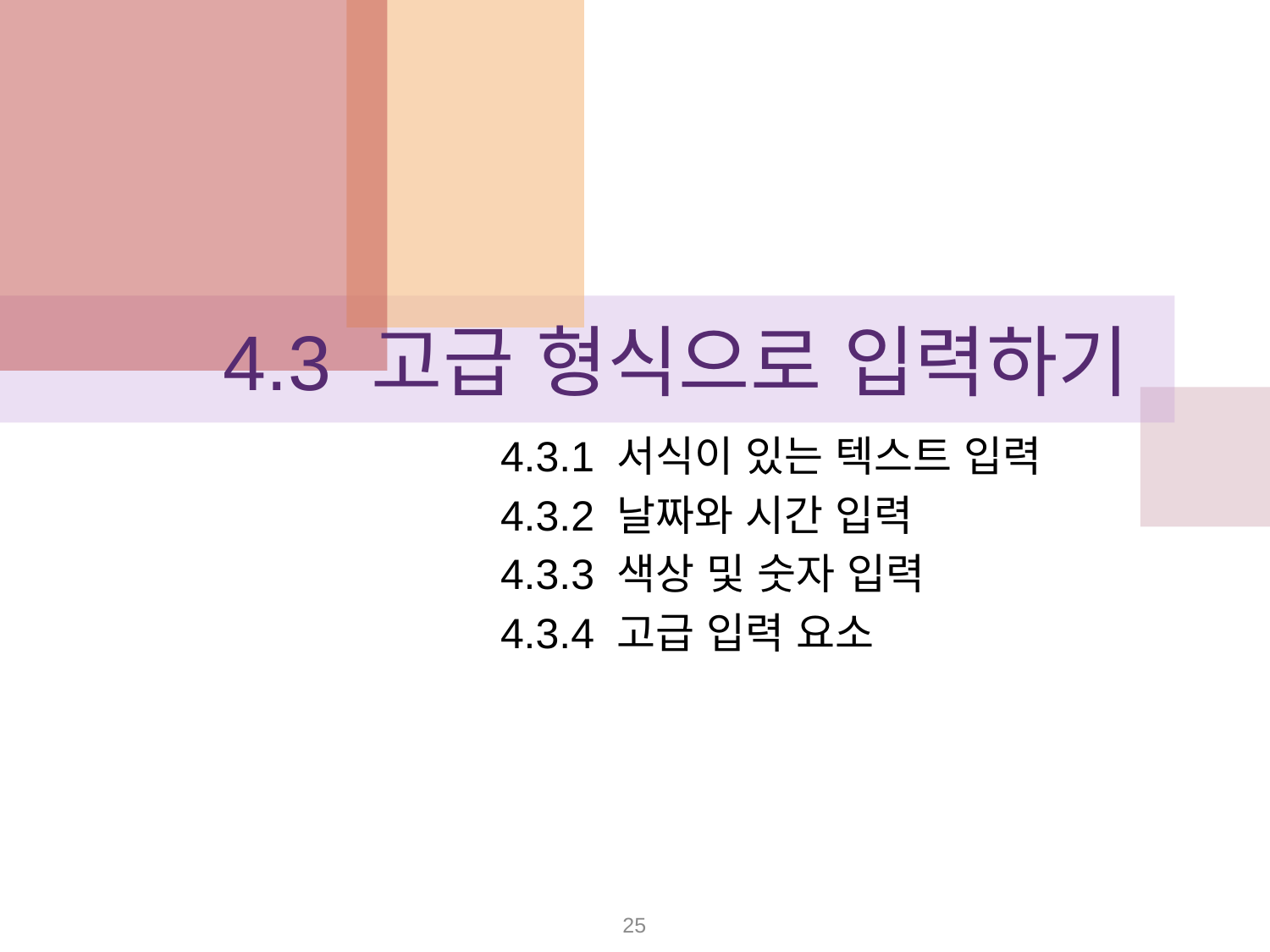

# 4.3 고급 형식으로 입력하기
4.3.1 서식이 있는 텍스트 입력
4.3.2 날짜와 시간 입력
4.3.3 색상 및 숫자 입력
4.3.4 고급 입력 요소
25